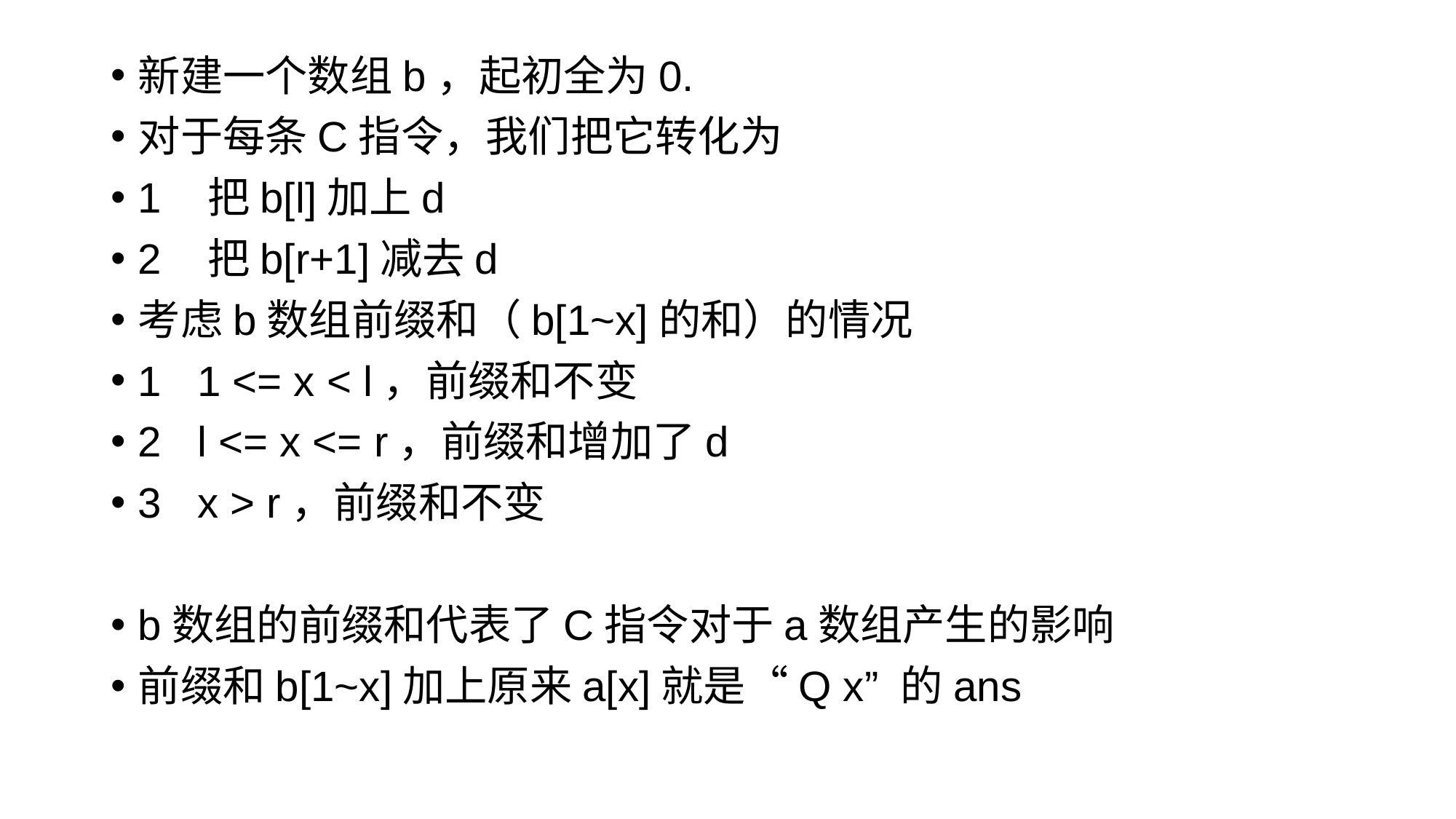

新建一个数组b，起初全为0.
对于每条C指令，我们把它转化为
1   把b[l]加上d
2   把b[r+1]减去d
考虑b数组前缀和（b[1~x]的和）的情况
1   1 <= x < l，前缀和不变
2   l <= x <= r，前缀和增加了d
3   x > r，前缀和不变

b数组的前缀和代表了C指令对于a数组产生的影响
前缀和b[1~x]加上原来a[x]就是“Q x” 的ans